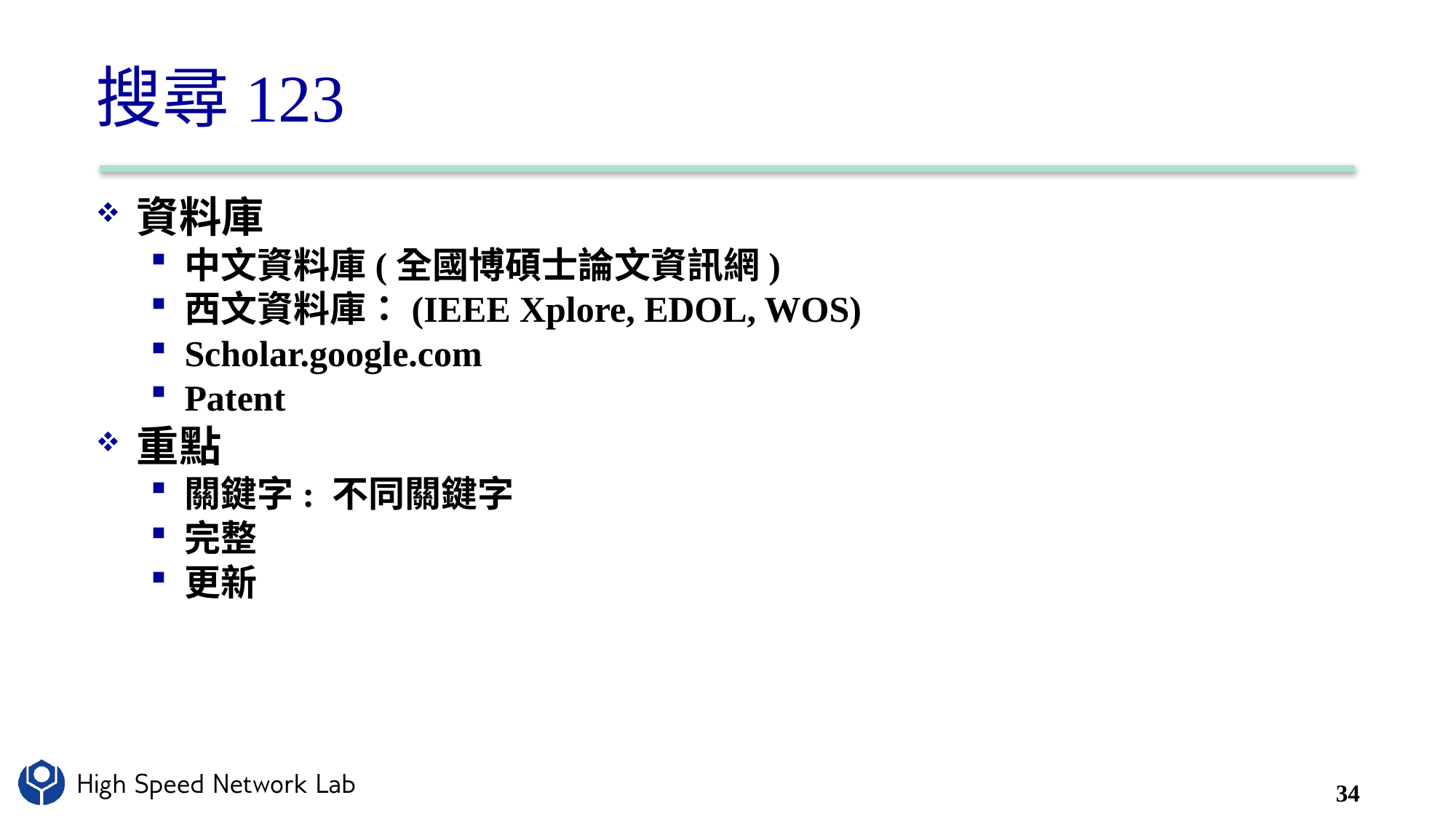

# 搜尋123
資料庫
中文資料庫(全國博碩士論文資訊網)
西文資料庫：(IEEE Xplore, EDOL, WOS)
Scholar.google.com
Patent
重點
關鍵字: 不同關鍵字
完整
更新

34